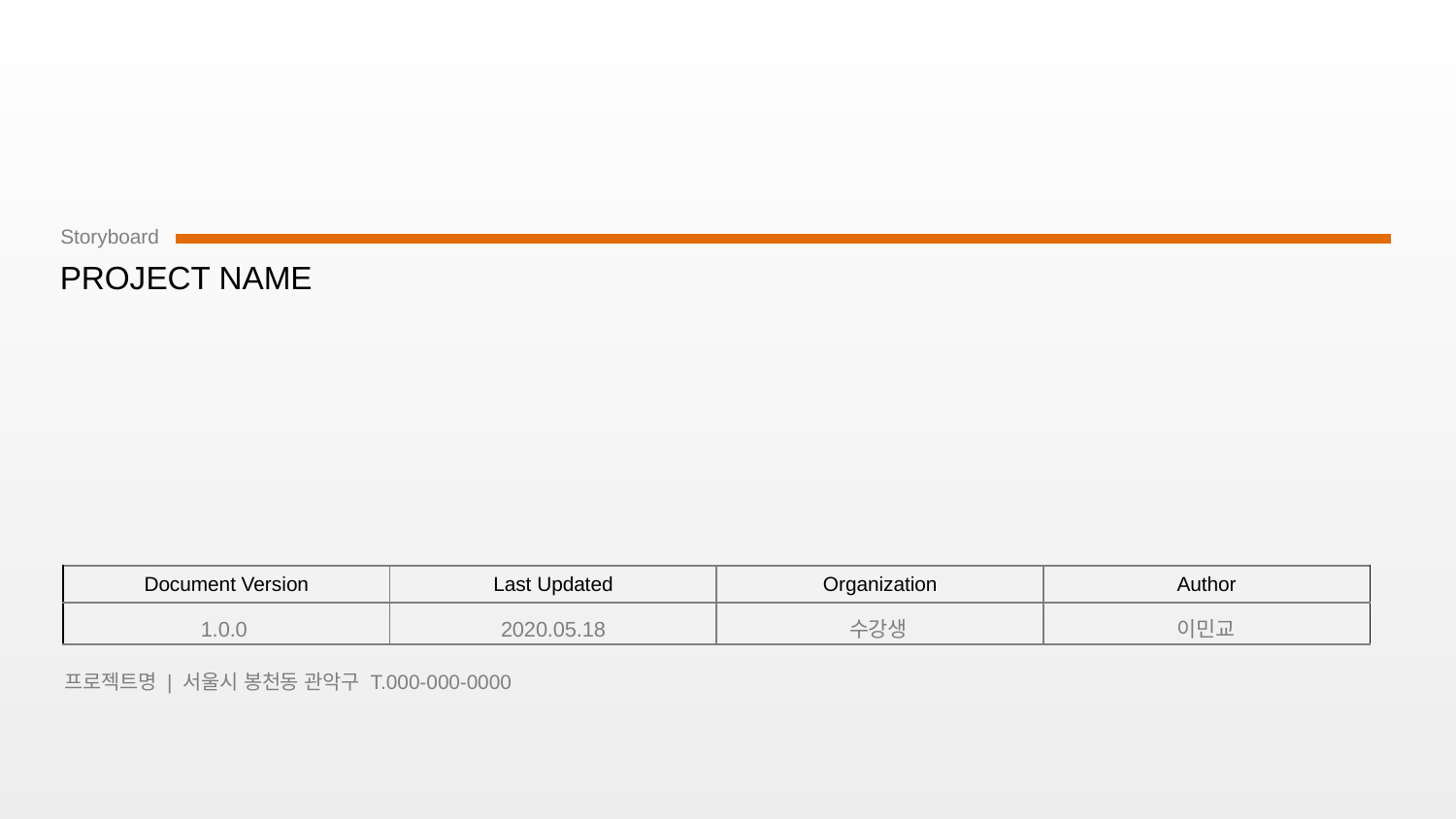

# PROJECT NAME
1.0.0
2020.05.18
수강생
이민교
프로젝트명 | 서울시 봉천동 관악구 T.000-000-0000